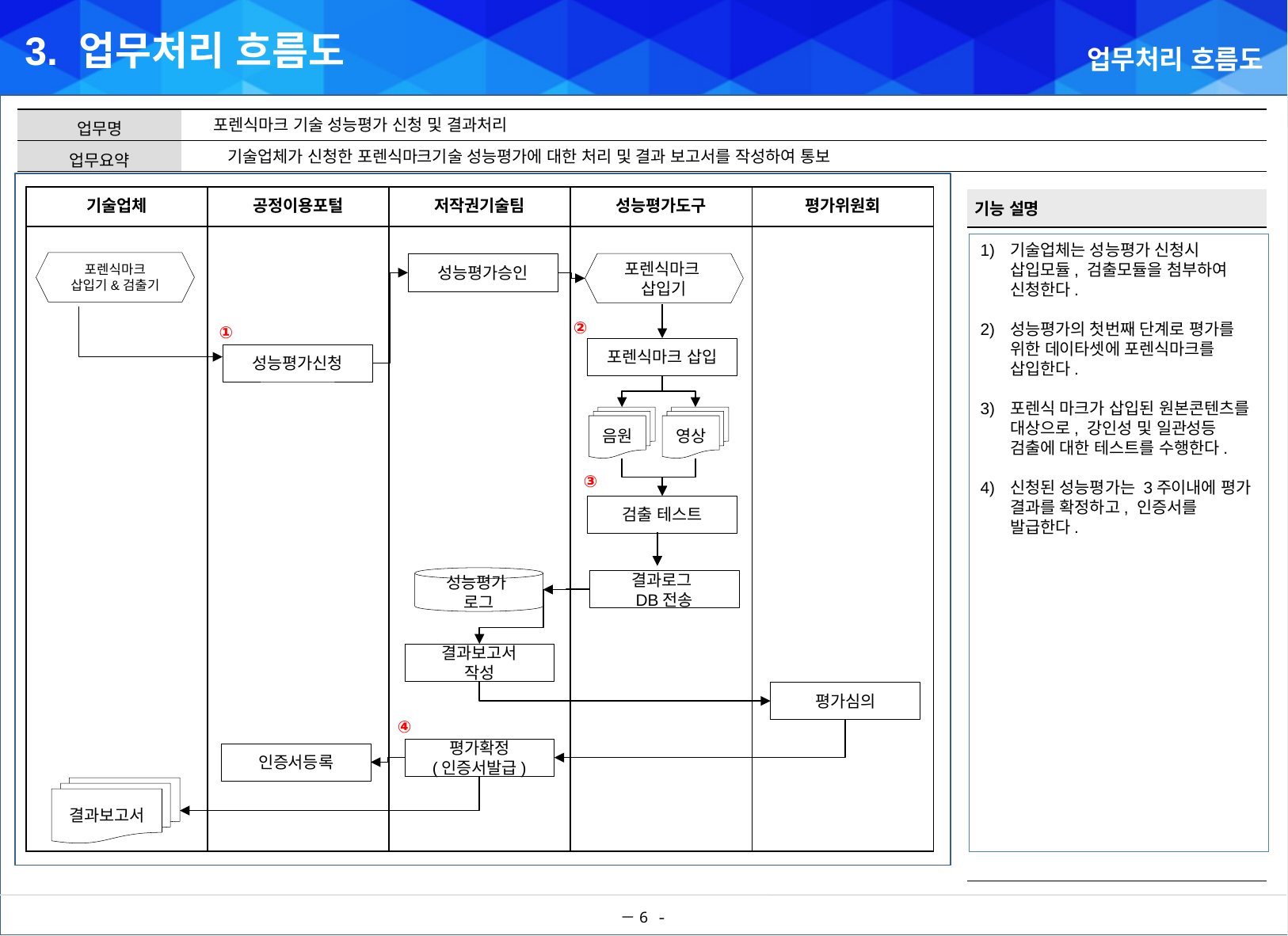

3. 업무처리 흐름도
업무처리 흐름도
포렌식마크 기술 성능평가 신청 및 결과처리
기술업체가 신청한 포렌식마크기술 성능평가에 대한 처리 및 결과 보고서를 작성하여 통보
| 기술업체 | 공정이용포털 | 저작권기술팀 | 성능평가도구 | 평가위원회 |
| --- | --- | --- | --- | --- |
|  |  |  |  |  |
기술업체는 성능평가 신청시 삽입모듈, 검출모듈을 첨부하여 신청한다.

성능평가의 첫번째 단계로 평가를 위한 데이타셋에 포렌식마크를 삽입한다.

포렌식 마크가 삽입된 원본콘텐츠를 대상으로, 강인성 및 일관성등 검출에 대한 테스트를 수행한다.

신청된 성능평가는 3주이내에 평가 결과를 확정하고, 인증서를 발급한다.
포렌식마크
삽입기&검출기
포렌식마크
삽입기
성능평가승인
②
①
포렌식마크 삽입
성능평가신청
음원
영상
③
검출 테스트
성능평가
로그
결과로그
DB전송
결과보고서
작성
평가심의
④
평가확정
(인증서발급)
인증서등록
결과보고서